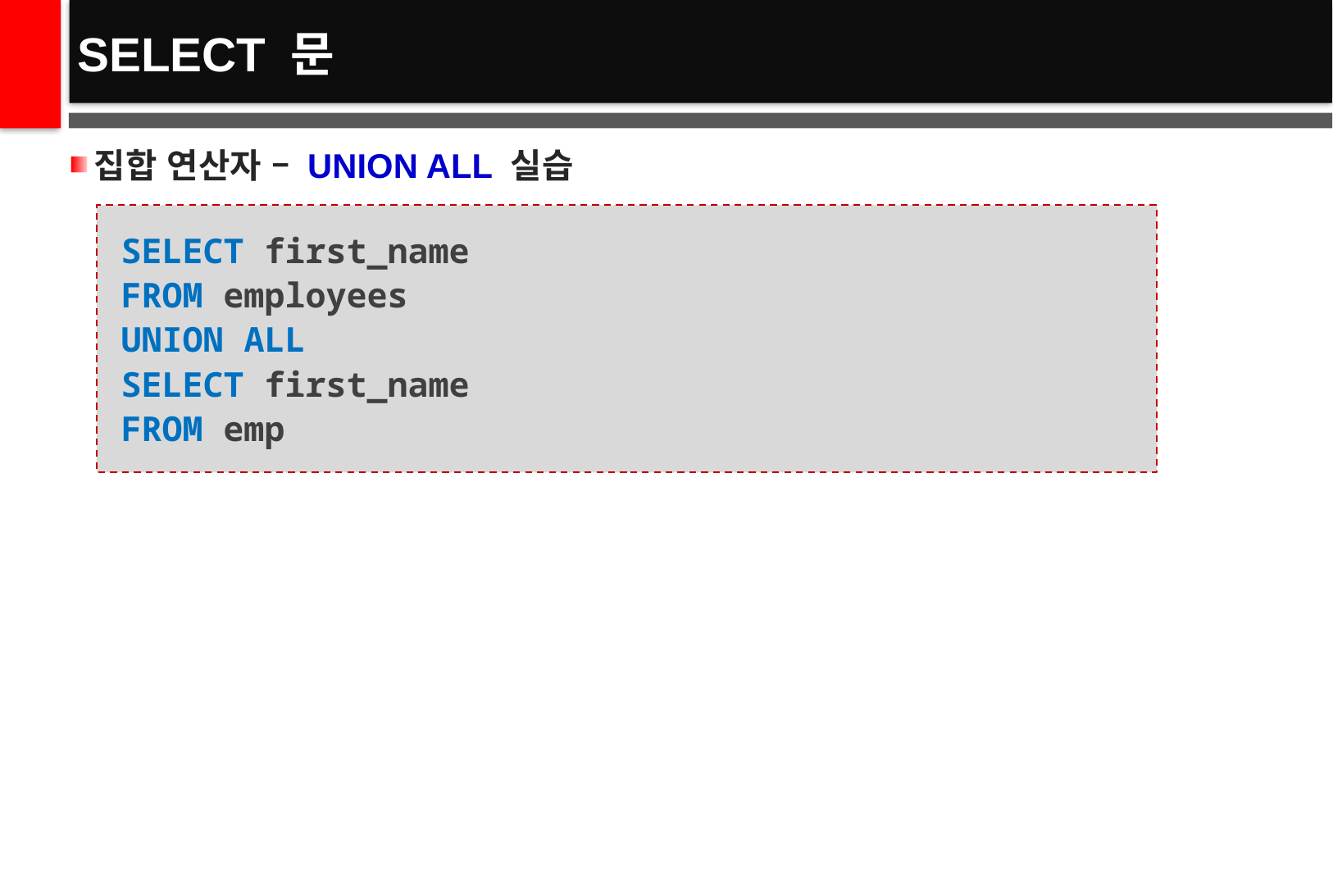

# SELECT 문
집합 연산자 – UNION ALL 실습
SELECT first_name
FROM employees
UNION ALL
SELECT first_name
FROM emp